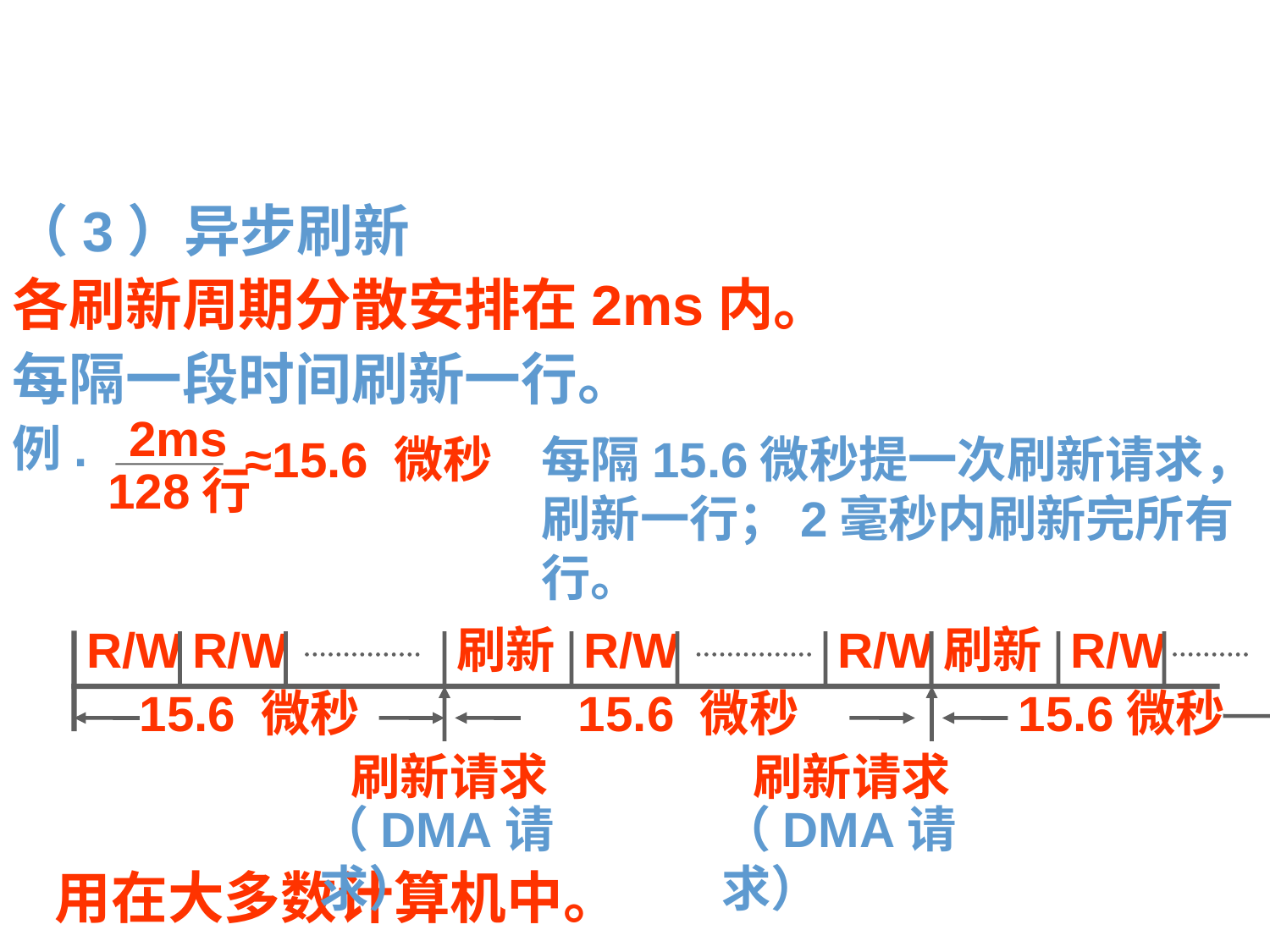

（3）异步刷新
各刷新周期分散安排在2ms内。
每隔一段时间刷新一行。
2ms
例.
≈15.6 微秒
每隔15.6微秒提一次刷新请求，刷新一行；2毫秒内刷新完所有行。
128行

R/W

R/W

刷新

R/W

R/W

刷新

R/W

15.6 微秒
15.6 微秒
15.6微秒

刷新请求
刷新请求
（DMA请求）
（DMA请求）
用在大多数计算机中。